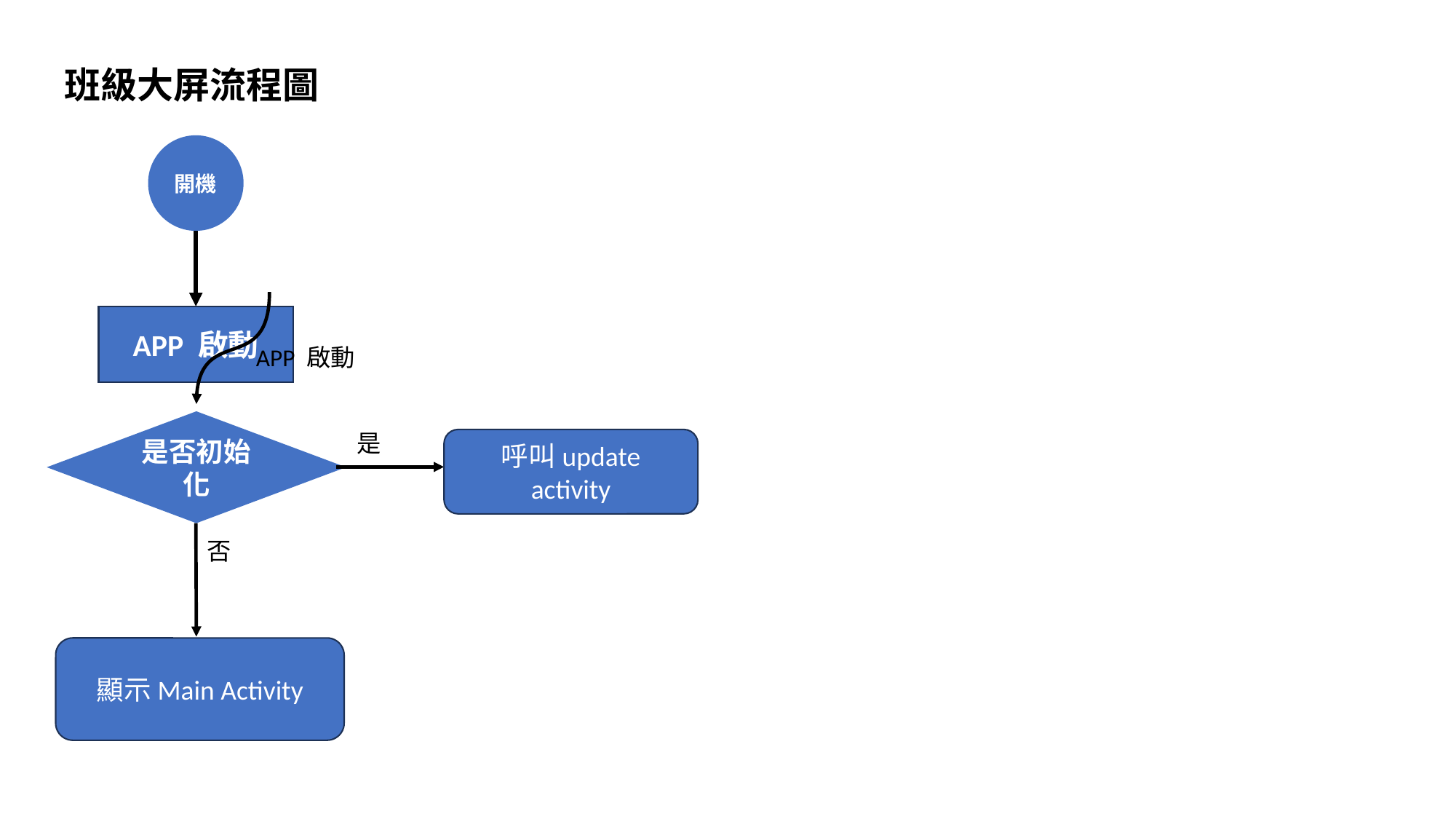

班級大屏流程圖
開機
APP 啟動
APP 啟動
是否初始化
是
呼叫update activity
否
顯示Main Activity